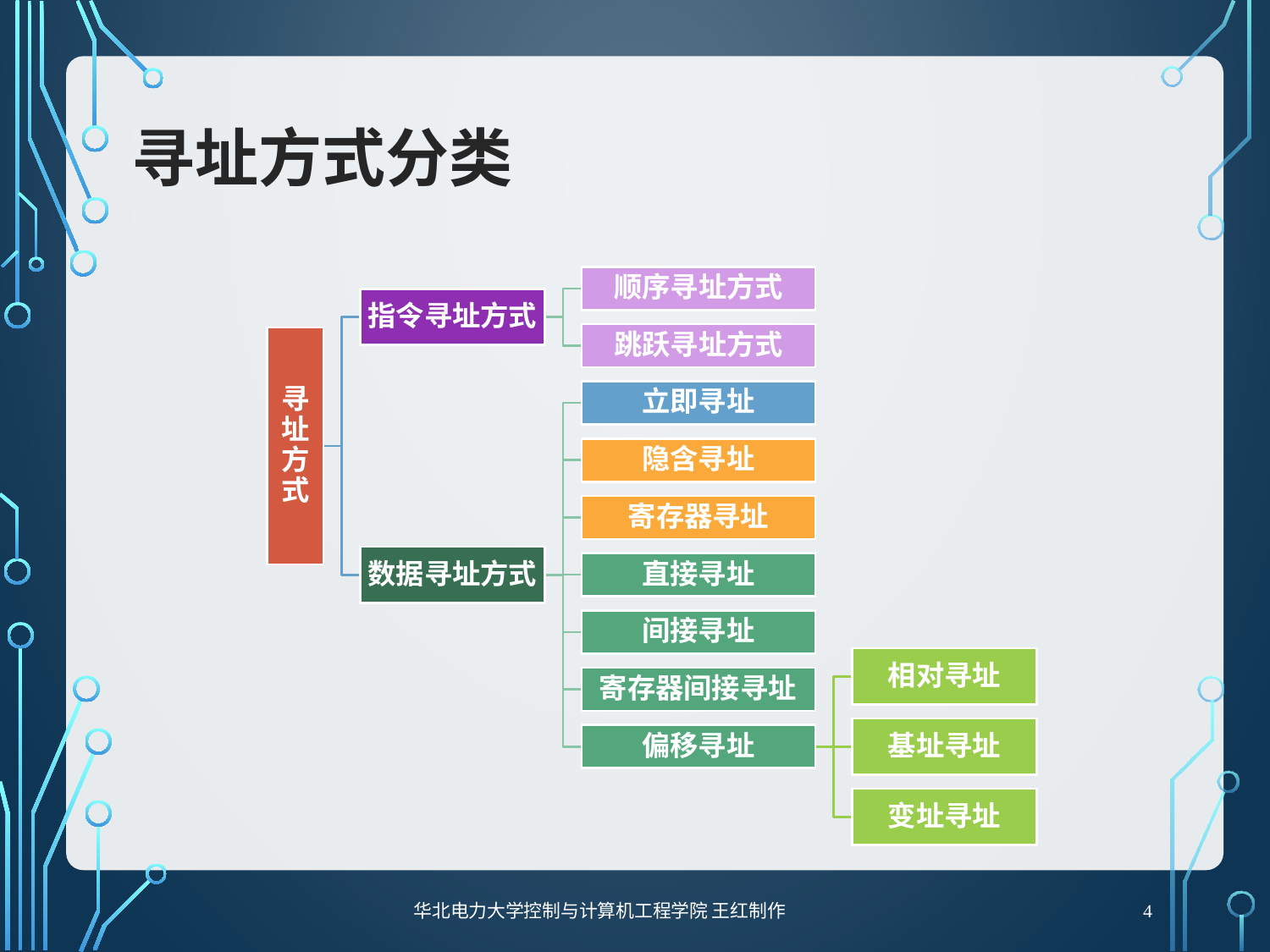

# 寻址方式分类

寻
址
方
式
指令寻址方式
顺序寻址方式
跳跃寻址方式
数据寻址方式
立即寻址
隐含寻址
寄存器寻址
直接寻址
间接寻址
寄存器间接寻址
偏移寻址
相对寻址
基址寻址
变址寻址
4
华北电力大学控制与计算机工程学院 王红制作